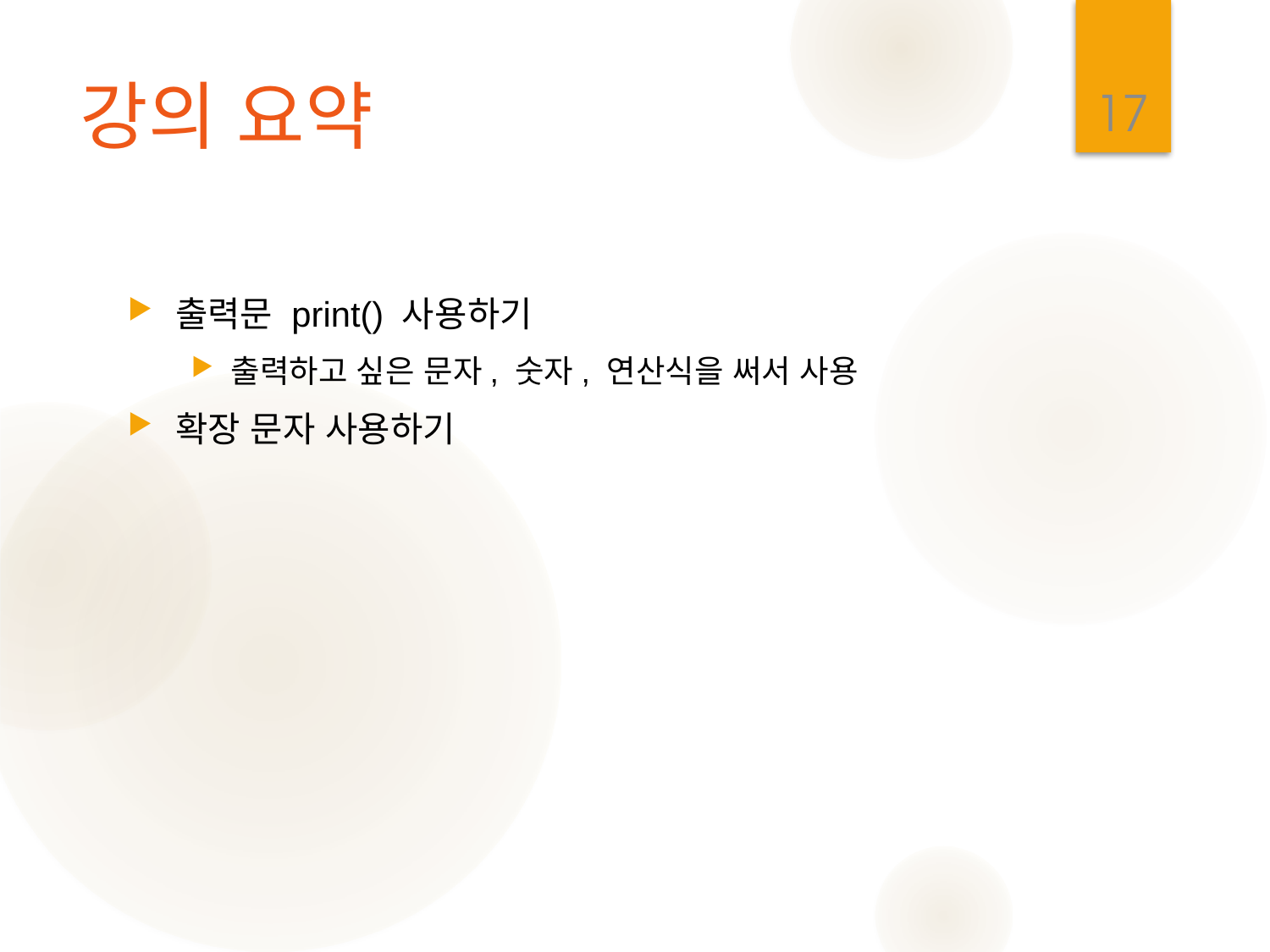

17
# 강의 요약
출력문 print() 사용하기
출력하고 싶은 문자, 숫자, 연산식을 써서 사용
확장 문자 사용하기